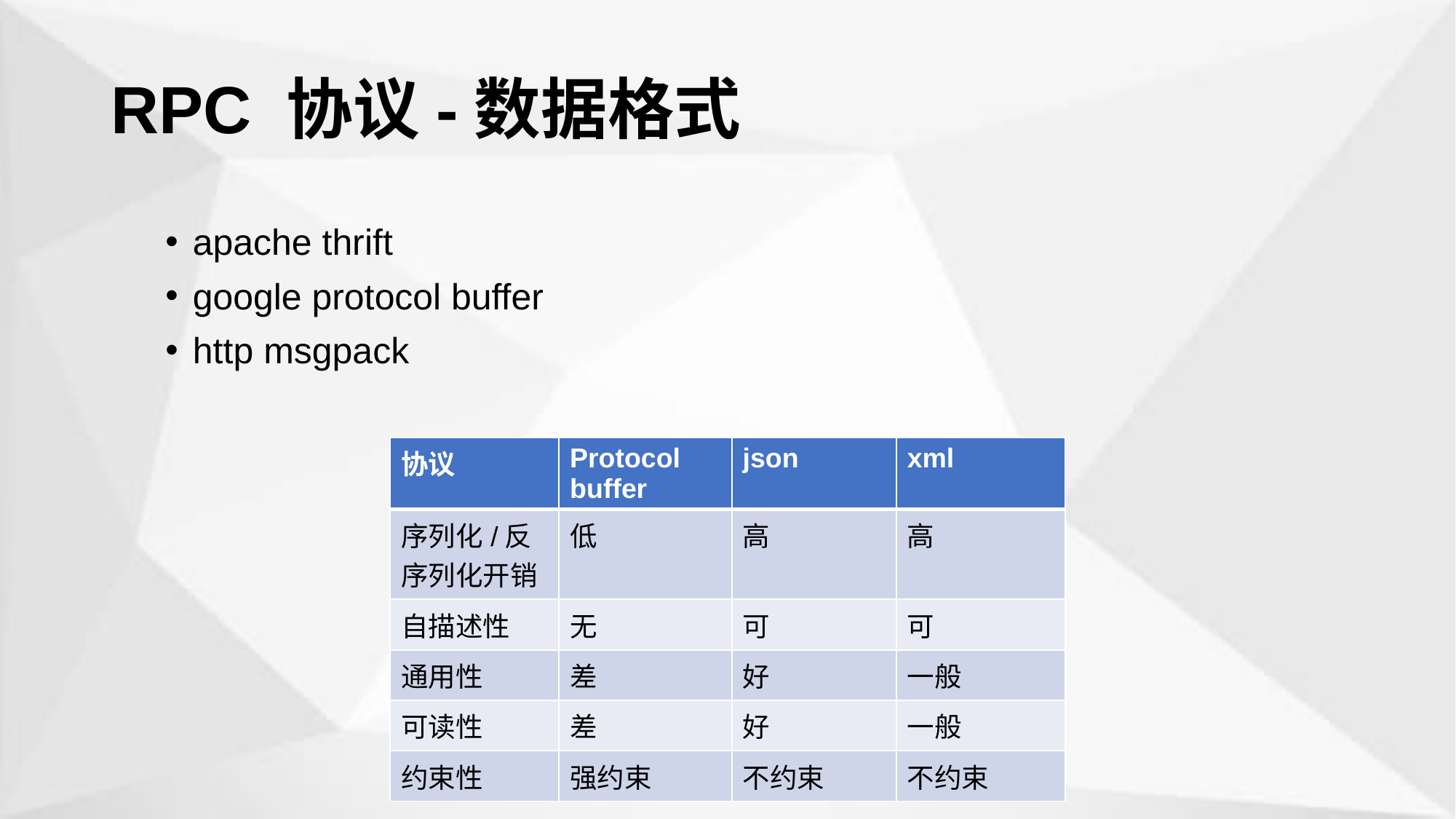

# RPC 协议-数据格式
apache thrift
google protocol buffer
http msgpack

| 协议 | Protocol buffer | json | xml |
| --- | --- | --- | --- |
| 序列化/反序列化开销 | 低 | 高 | 高 |
| 自描述性 | 无 | 可 | 可 |
| 通用性 | 差 | 好 | 一般 |
| 可读性 | 差 | 好 | 一般 |
| 约束性 | 强约束 | 不约束 | 不约束 |